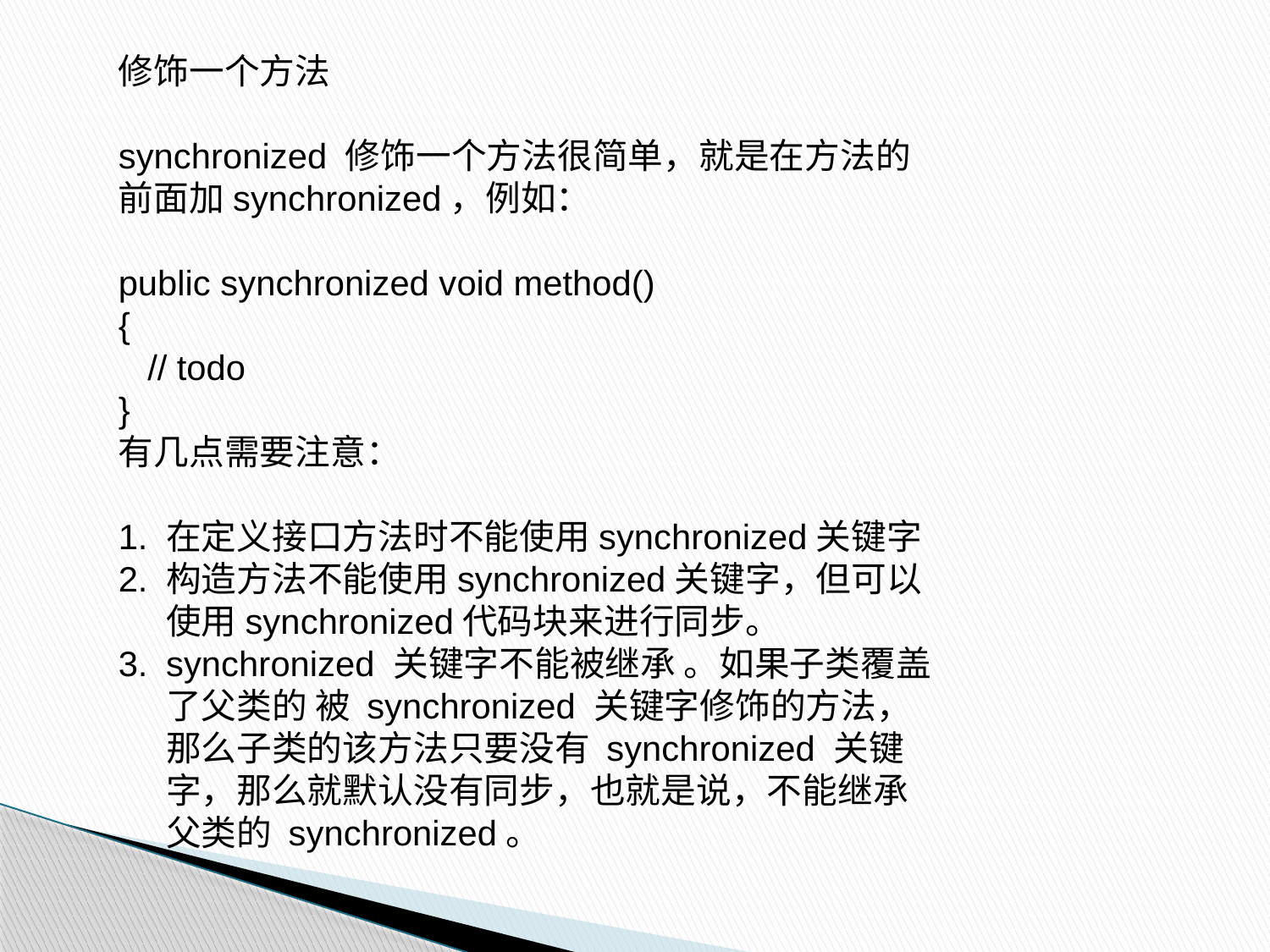

修饰一个方法

synchronized 修饰一个方法很简单，就是在方法的前面加synchronized，例如：

public synchronized void method()
{
   // todo
}
有几点需要注意：

在定义接口方法时不能使用synchronized关键字
构造方法不能使用synchronized关键字，但可以使用synchronized代码块来进行同步。
synchronized 关键字不能被继承 。如果子类覆盖了父类的 被 synchronized 关键字修饰的方法，那么子类的该方法只要没有 synchronized 关键字，那么就默认没有同步，也就是说，不能继承父类的 synchronized。